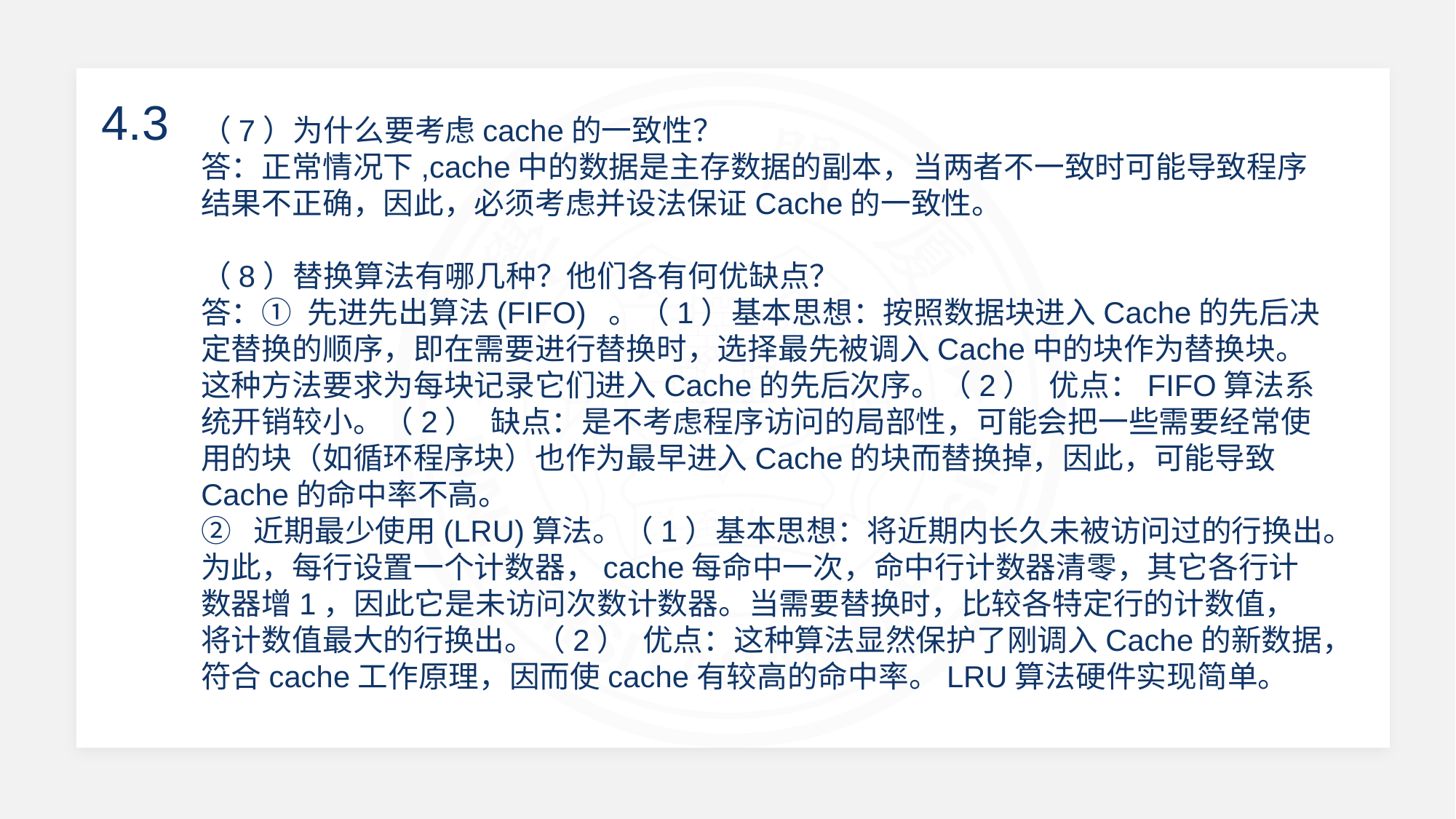

4.3
（7）为什么要考虑cache的一致性？
答：正常情况下,cache中的数据是主存数据的副本，当两者不一致时可能导致程序结果不正确，因此，必须考虑并设法保证Cache的一致性。

（8）替换算法有哪几种？他们各有何优缺点？
答：① 先进先出算法(FIFO) 。（1）基本思想：按照数据块进入Cache的先后决定替换的顺序，即在需要进行替换时，选择最先被调入Cache中的块作为替换块。这种方法要求为每块记录它们进入Cache的先后次序。（2） 优点：FIFO算法系统开销较小。（2） 缺点：是不考虑程序访问的局部性，可能会把一些需要经常使用的块（如循环程序块）也作为最早进入Cache的块而替换掉，因此，可能导致Cache的命中率不高。
② 近期最少使用(LRU)算法。（1）基本思想：将近期内长久未被访问过的行换出。为此，每行设置一个计数器，cache每命中一次，命中行计数器清零，其它各行计数器增1，因此它是未访问次数计数器。当需要替换时，比较各特定行的计数值，将计数值最大的行换出。（2） 优点：这种算法显然保护了刚调入Cache的新数据，符合cache工作原理，因而使cache有较高的命中率。LRU算法硬件实现简单。